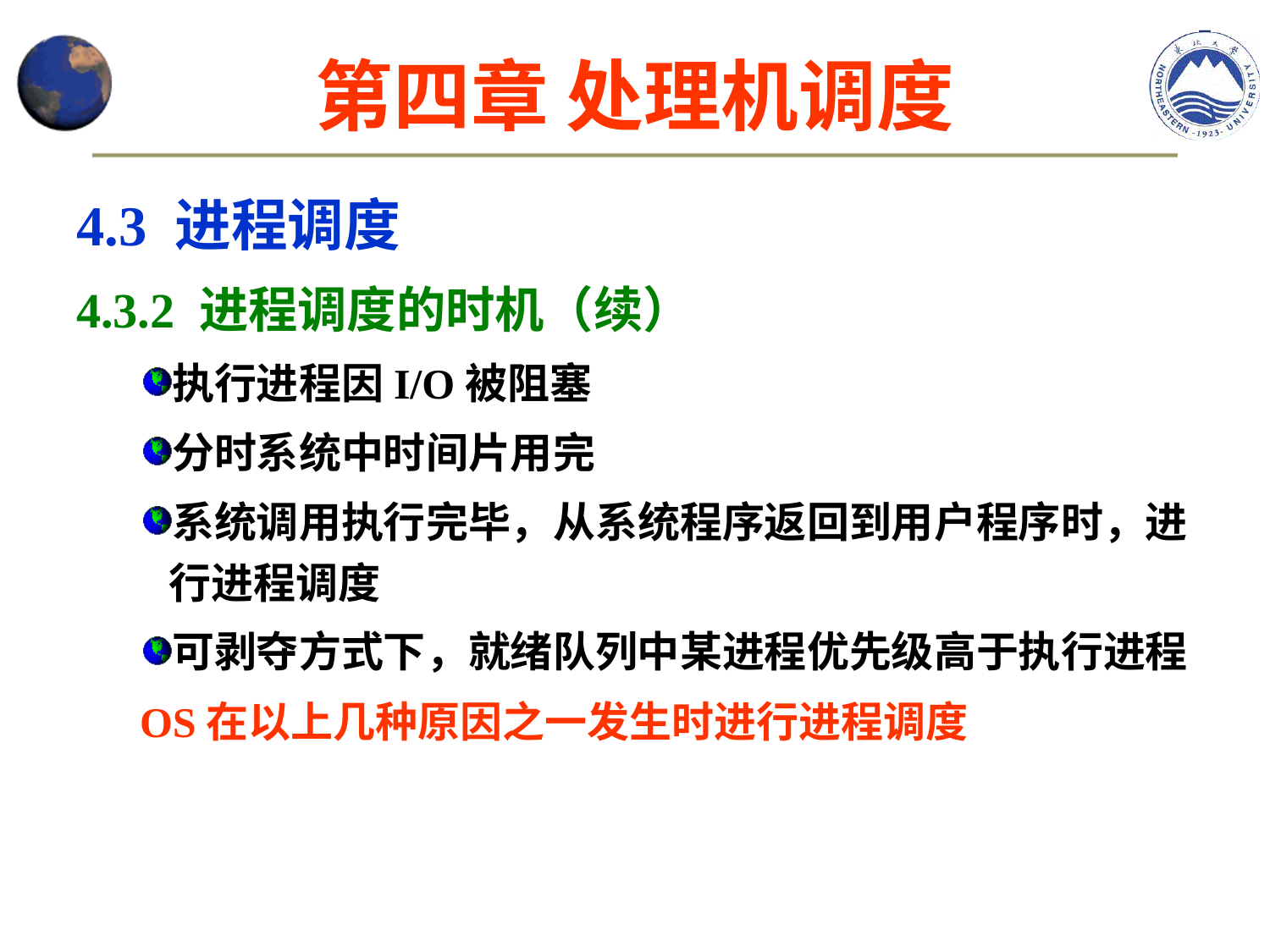

# 第四章 处理机调度
4.3 进程调度
4.3.2 进程调度的时机（续）
执行进程因I/O被阻塞
分时系统中时间片用完
系统调用执行完毕，从系统程序返回到用户程序时，进行进程调度
可剥夺方式下，就绪队列中某进程优先级高于执行进程
      OS在以上几种原因之一发生时进行进程调度